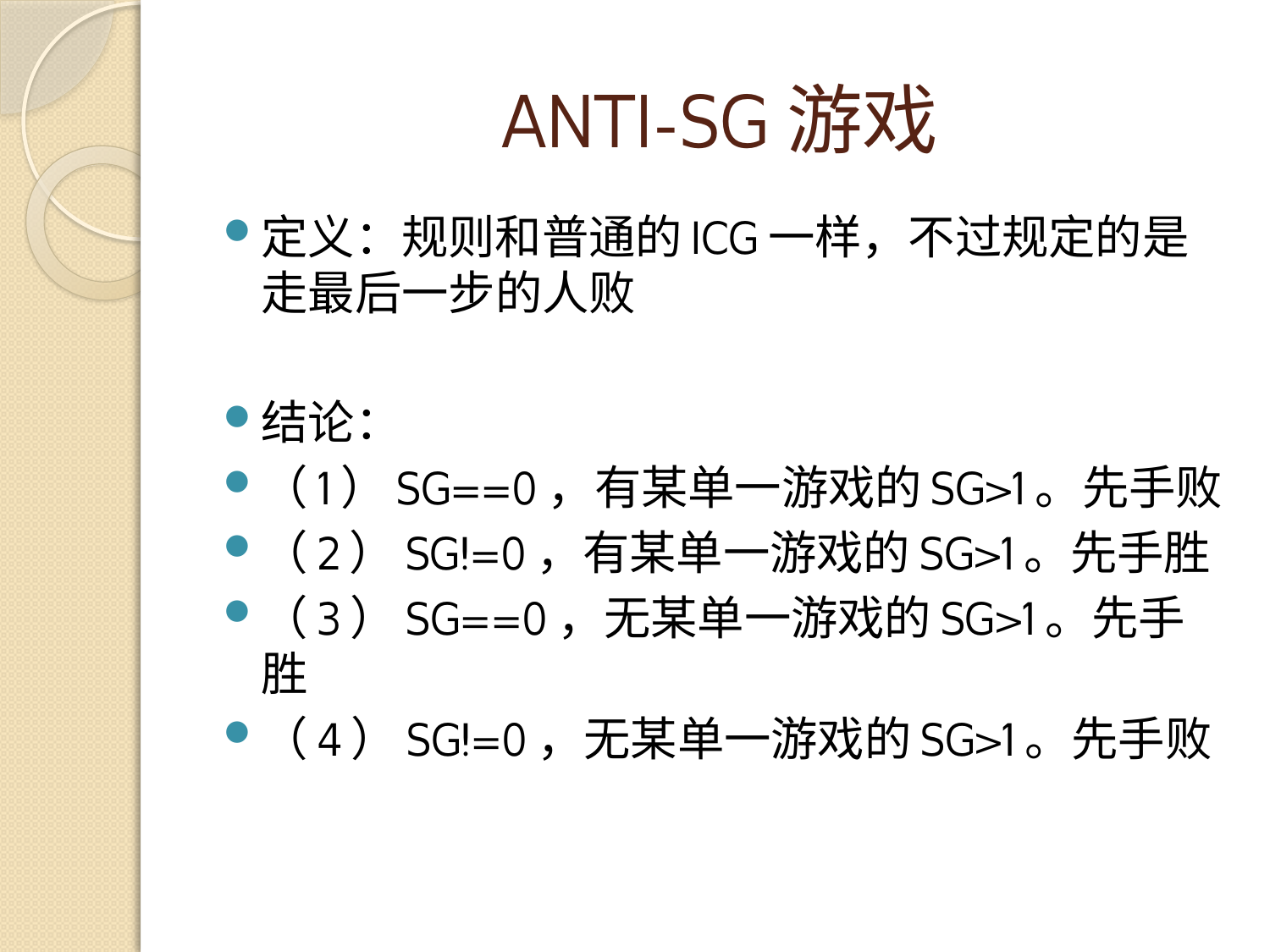

# ANTI-SG游戏
定义：规则和普通的ICG一样，不过规定的是走最后一步的人败

结论：
（1）SG==0，有某单一游戏的SG>1。先手败
（2）SG!=0，有某单一游戏的SG>1。先手胜
（3）SG==0，无某单一游戏的SG>1。先手胜
（4）SG!=0，无某单一游戏的SG>1。先手败